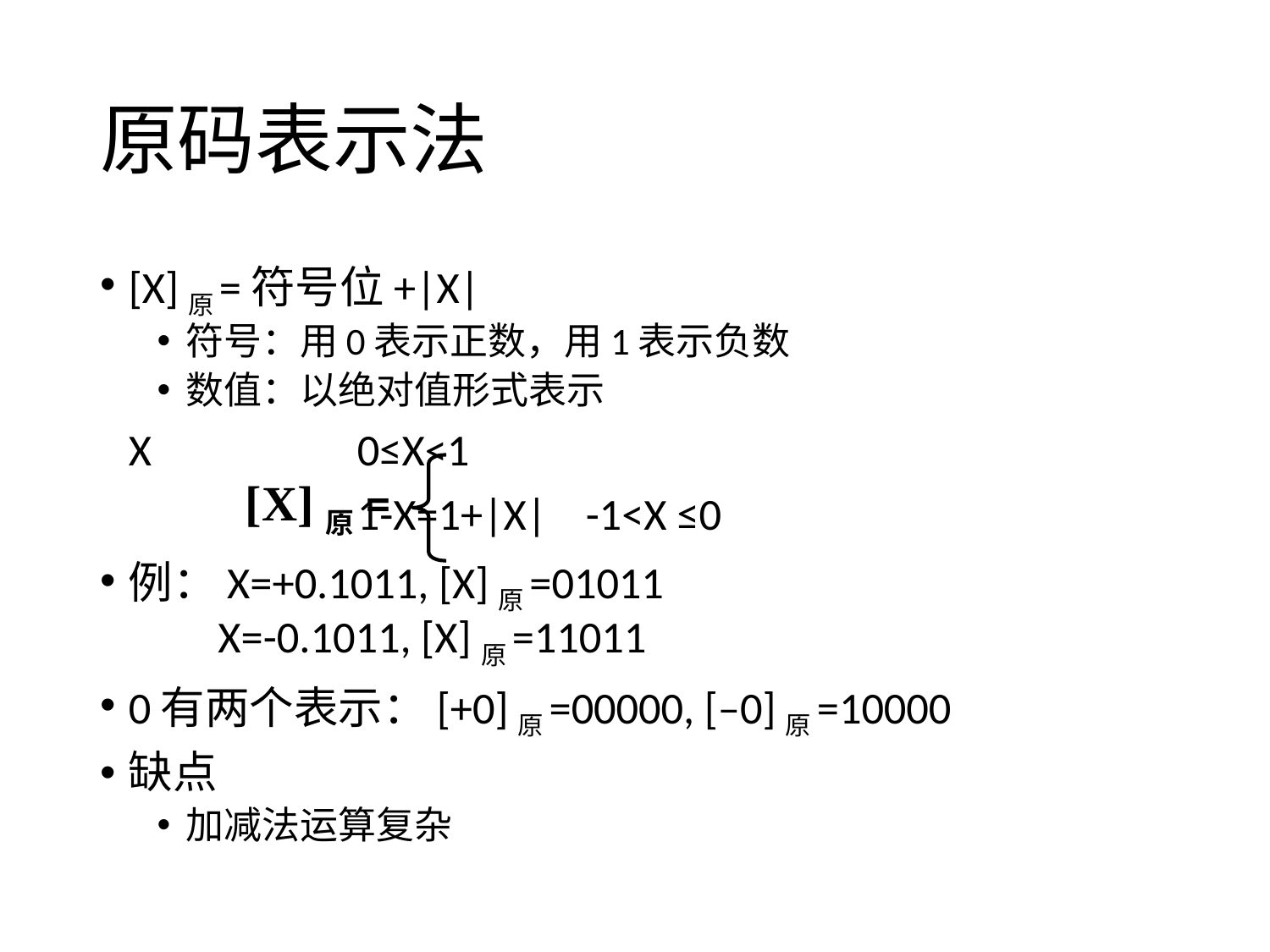

# 原码表示法
[X]原=符号位+|X|
符号：用0表示正数，用1表示负数
数值：以绝对值形式表示
 				X           	0≤X<1
                     		1-X=1+|X|	-1<X ≤0
例：X=+0.1011, [X]原=01011
         X=-0.1011, [X]原=11011
0有两个表示：[+0]原=00000, [–0]原=10000
缺点
加减法运算复杂

[X]原=